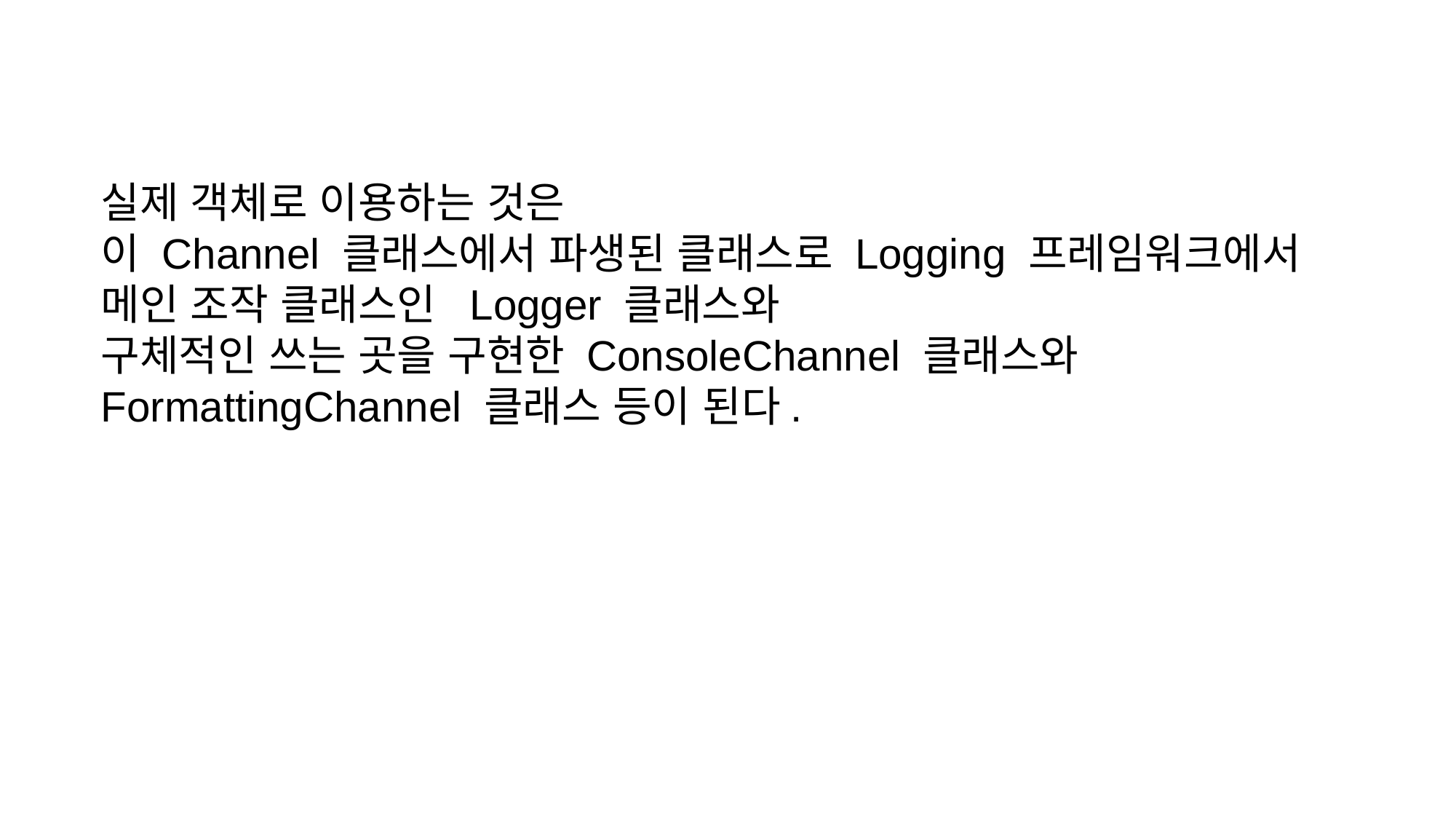

실제 객체로 이용하는 것은
이 Channel 클래스에서 파생된 클래스로 Logging 프레임워크에서
메인 조작 클래스인  Logger 클래스와
구체적인 쓰는 곳을 구현한 ConsoleChannel 클래스와 FormattingChannel 클래스 등이 된다.